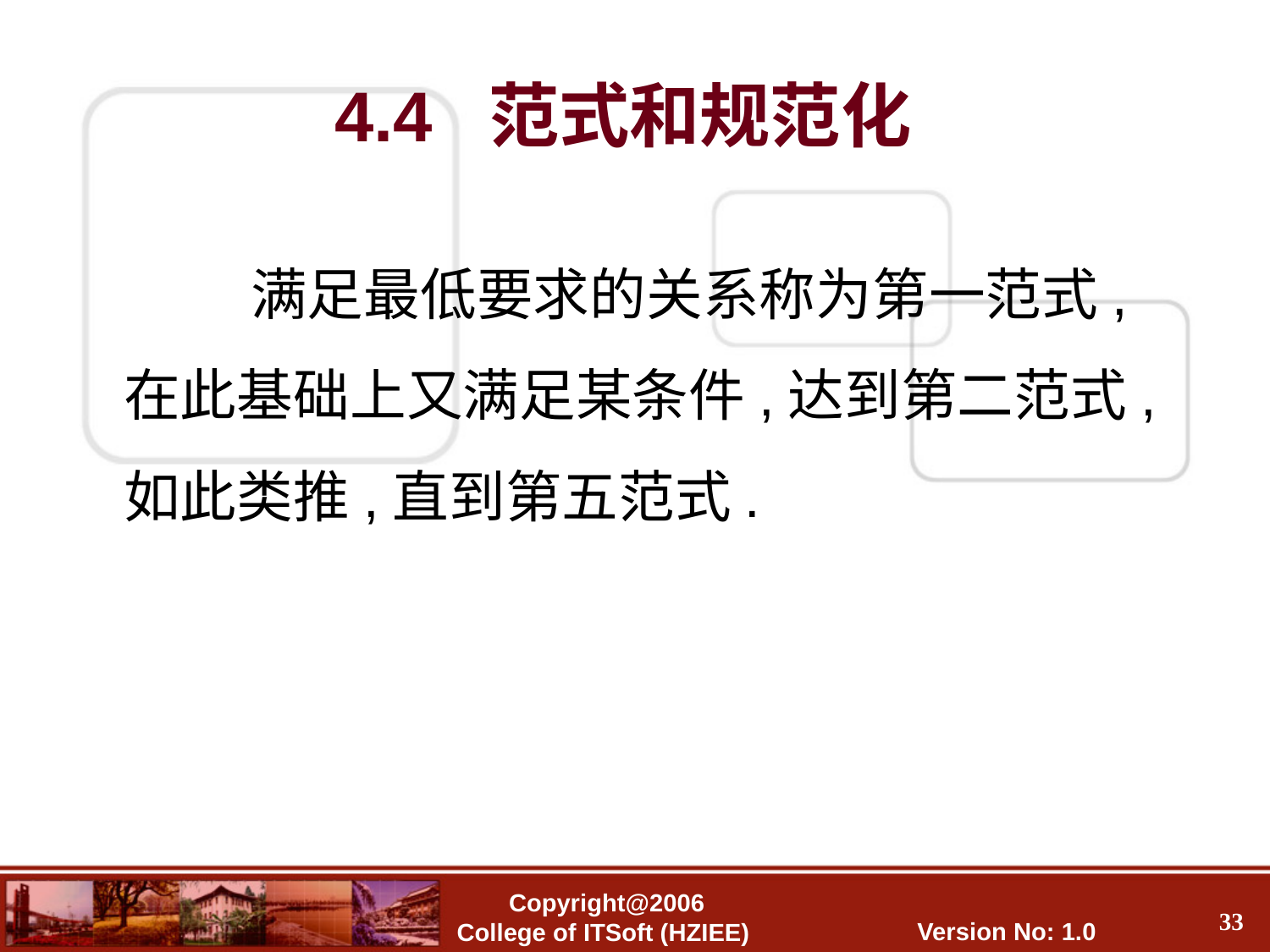

4.4  范式和规范化
		满足最低要求的关系称为第一范式,在此基础上又满足某条件,达到第二范式,如此类推,直到第五范式.